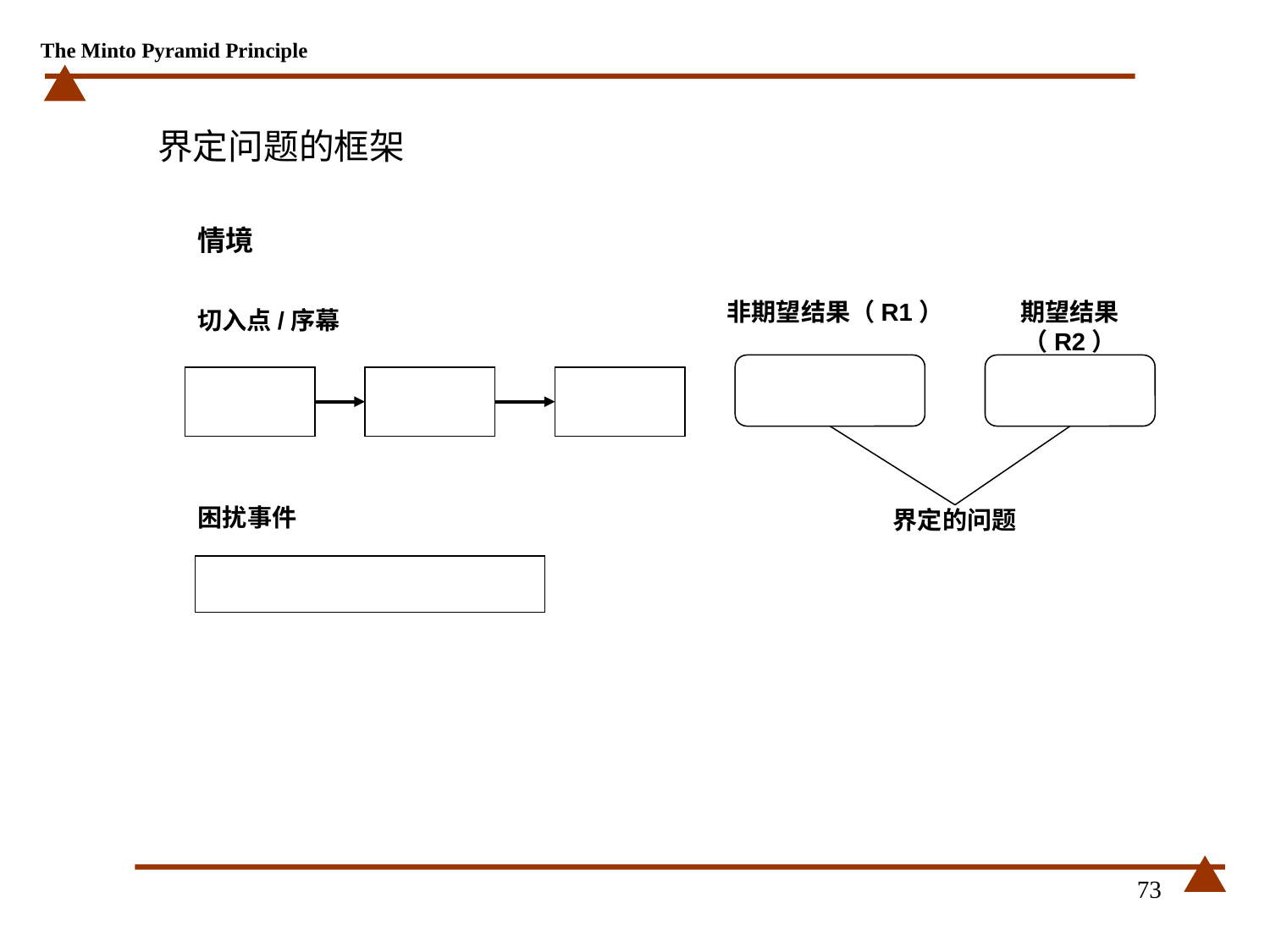

# 界定问题的框架
情境
非期望结果（R1）
期望结果（R2）
切入点/序幕

困扰事件
界定的问题

73